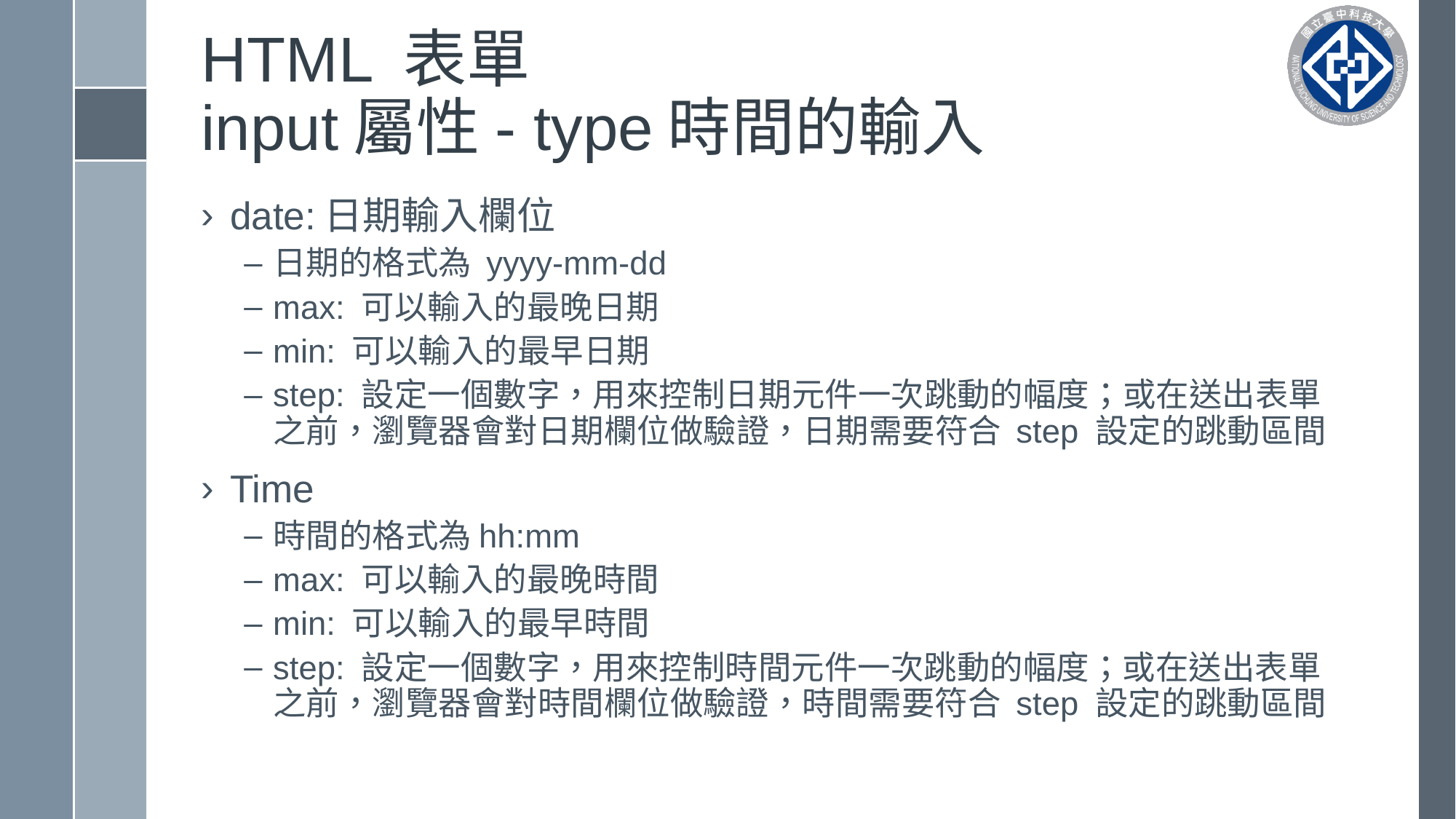

# HTML 表單 input屬性- type時間的輸入
date:日期輸入欄位
日期的格式為 yyyy-mm-dd
max: 可以輸入的最晚日期
min: 可以輸入的最早日期
step: 設定一個數字，用來控制日期元件一次跳動的幅度；或在送出表單之前，瀏覽器會對日期欄位做驗證，日期需要符合 step 設定的跳動區間
Time
時間的格式為hh:mm
max: 可以輸入的最晚時間
min: 可以輸入的最早時間
step: 設定一個數字，用來控制時間元件一次跳動的幅度；或在送出表單之前，瀏覽器會對時間欄位做驗證，時間需要符合 step 設定的跳動區間